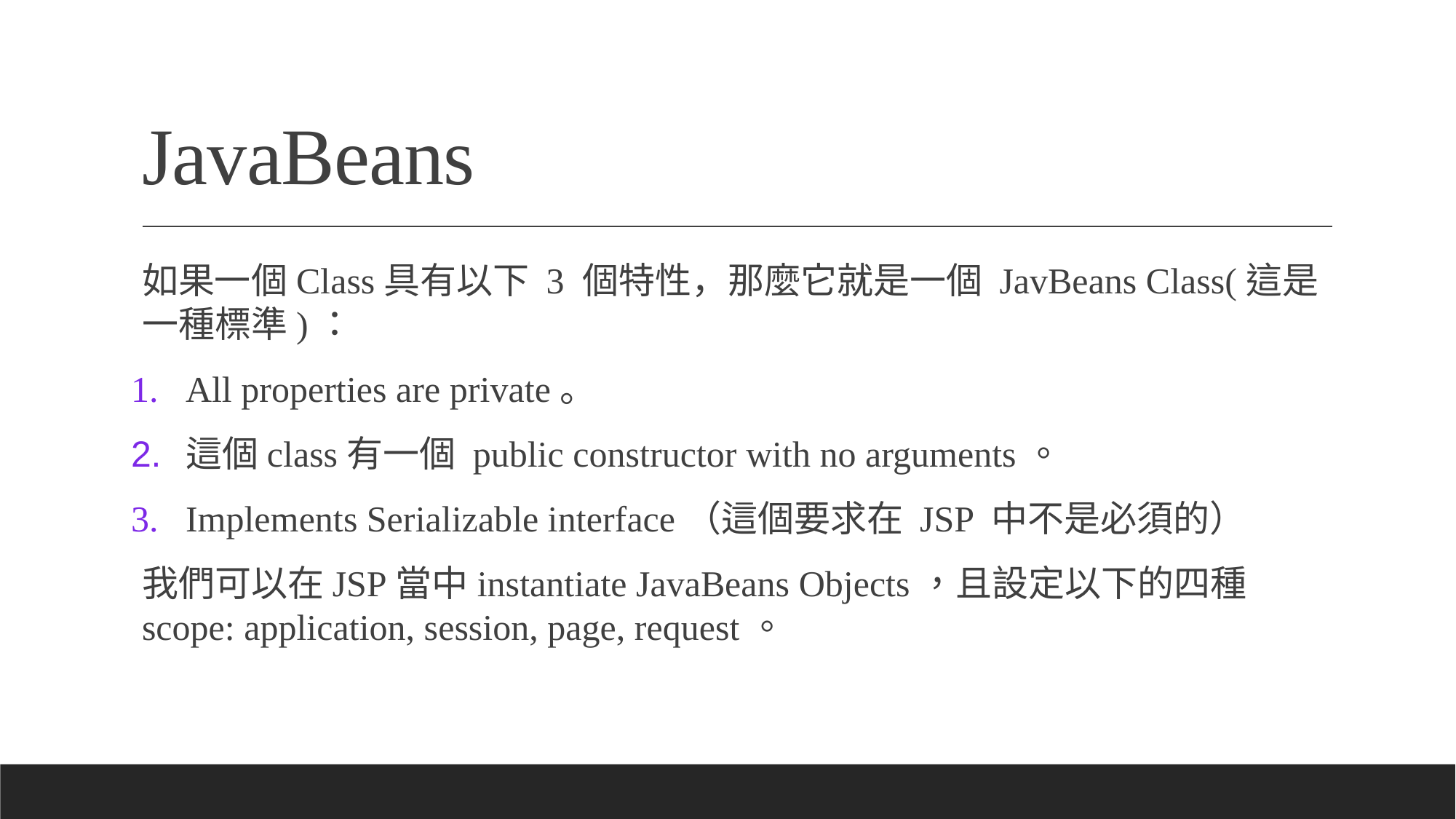

# JavaBeans
如果一個Class具有以下 3 個特性，那麼它就是一個 JavBeans Class(這是一種標準)：
All properties are private。
這個class有一個 public constructor with no arguments。
Implements Serializable interface（這個要求在 JSP 中不是必須的）
我們可以在JSP當中instantiate JavaBeans Objects，且設定以下的四種scope: application, session, page, request。